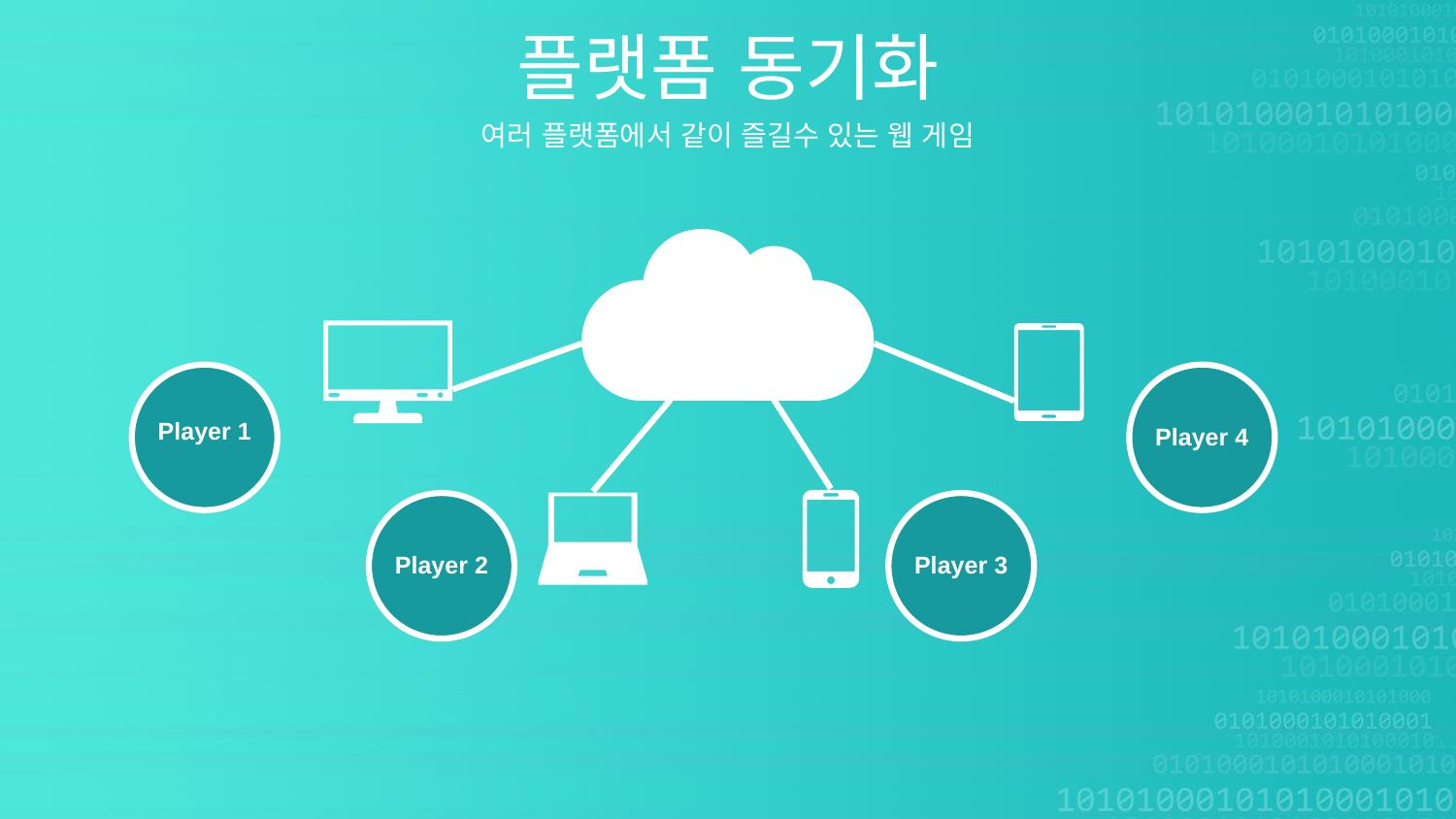

플랫폼 동기화
여러 플랫폼에서 같이 즐길수 있는 웹 게임

Player 1
Player 4

Player 2
Player 3